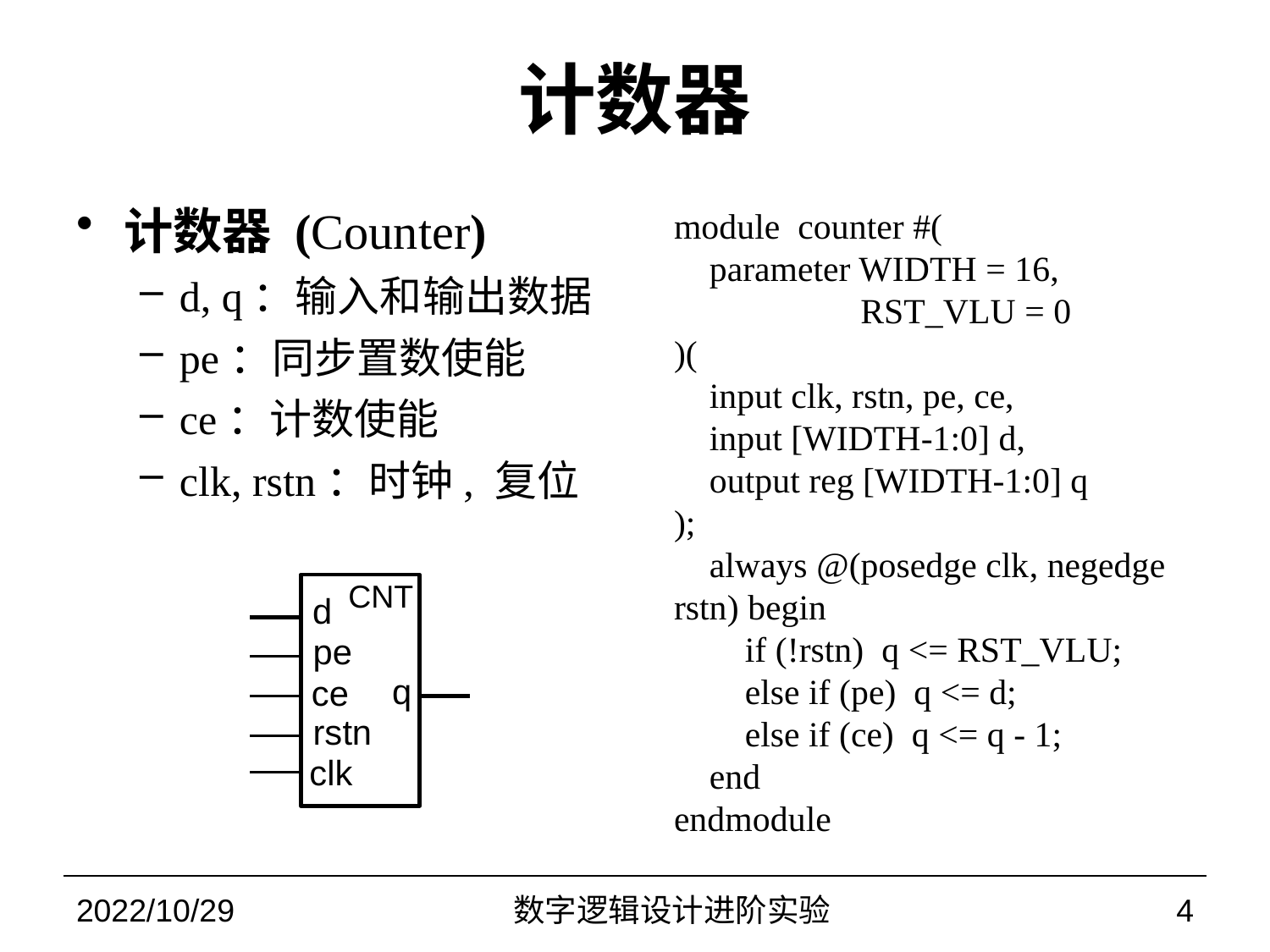

# 计数器
计数器 (Counter)
d, q：输入和输出数据
pe：同步置数使能
ce：计数使能
clk, rstn：时钟, 复位
module  counter #(
    parameter WIDTH = 16,
                     RST_VLU = 0
)(
    input clk, rstn, pe, ce,
    input [WIDTH-1:0] d,
    output reg [WIDTH-1:0] q
);
    always @(posedge clk, negedge rstn) begin
        if (!rstn)  q <= RST_VLU;
        else if (pe)  q <= d;
        else if (ce)  q <= q - 1;
    end
endmodule
CNT

d
pe
ce
rstn
clk
q
2022/10/29
数字逻辑设计进阶实验
4